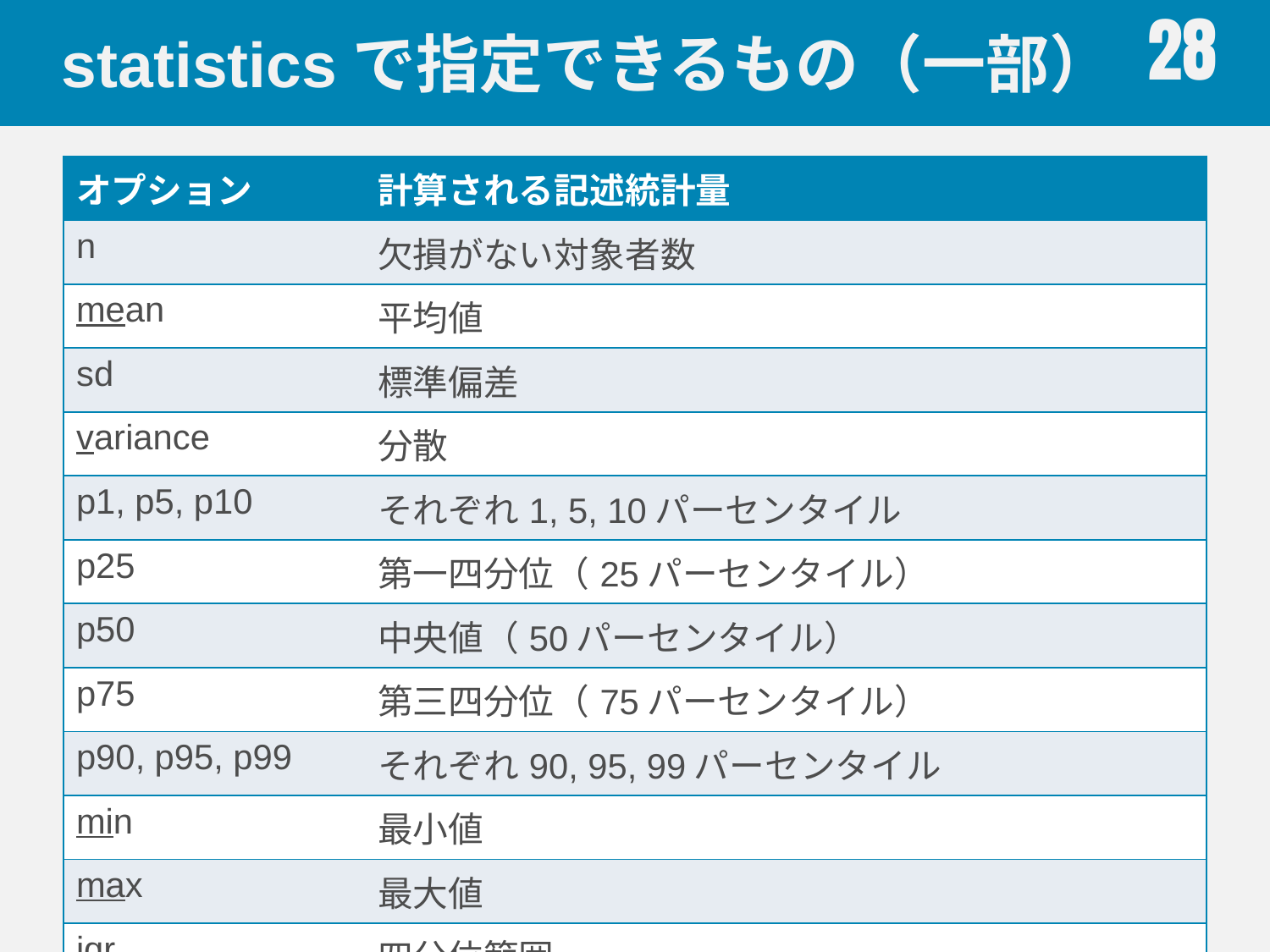

# statisticsで指定できるもの（一部）
 28
| オプション | 計算される記述統計量 |
| --- | --- |
| n | 欠損がない対象者数 |
| mean | 平均値 |
| sd | 標準偏差 |
| variance | 分散 |
| p1, p5, p10 | それぞれ1, 5, 10パーセンタイル |
| p25 | 第一四分位（25パーセンタイル） |
| p50 | 中央値（50パーセンタイル） |
| p75 | 第三四分位（75パーセンタイル） |
| p90, p95, p99 | それぞれ90, 95, 99パーセンタイル |
| min | 最小値 |
| max | 最大値 |
| iqr | 四分位範囲 |